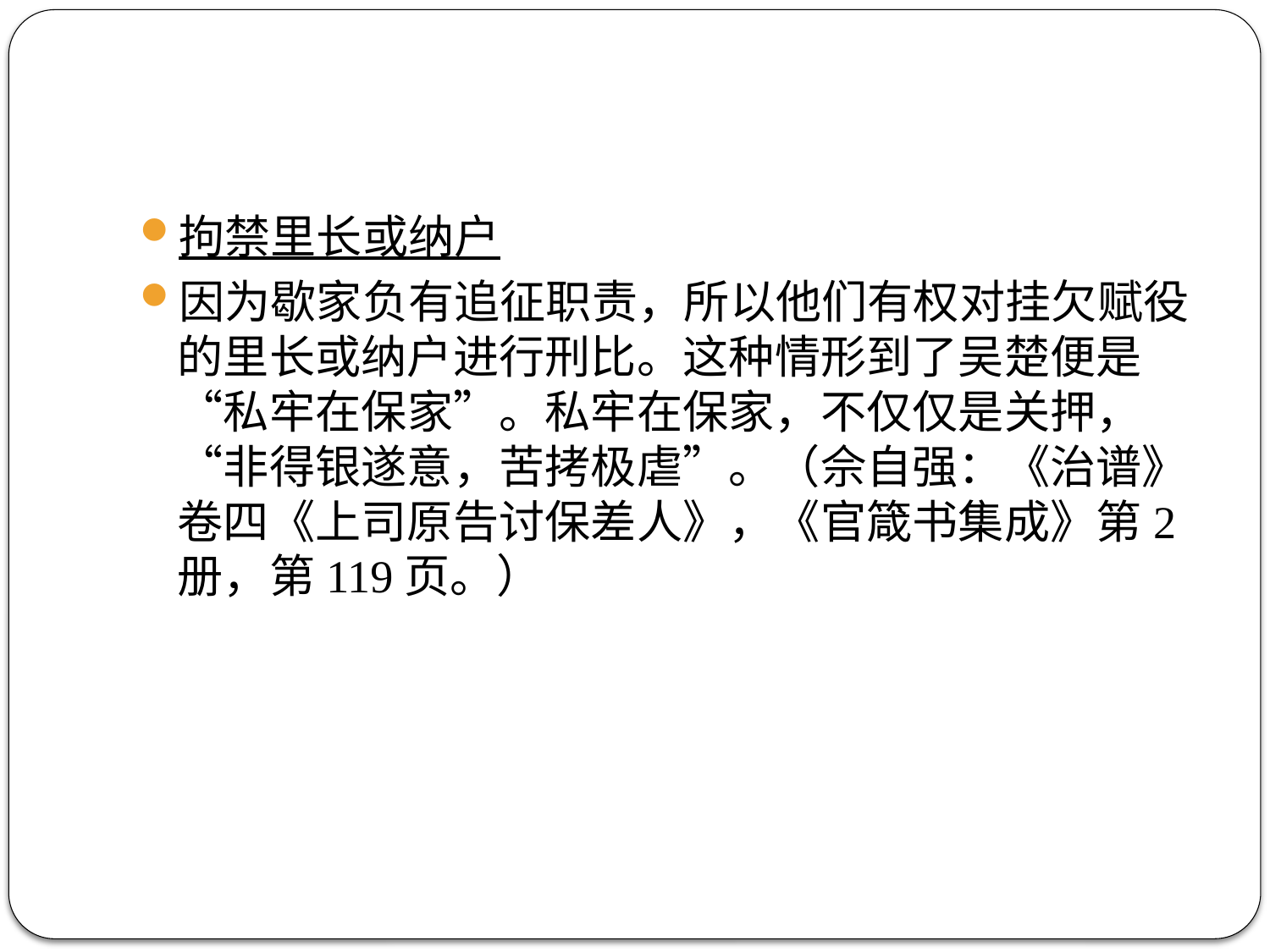

#
拘禁里长或纳户
因为歇家负有追征职责，所以他们有权对挂欠赋役的里长或纳户进行刑比。这种情形到了吴楚便是“私牢在保家”。私牢在保家，不仅仅是关押， “非得银遂意，苦拷极虐”。（佘自强：《治谱》卷四《上司原告讨保差人》，《官箴书集成》第2册，第119页。）